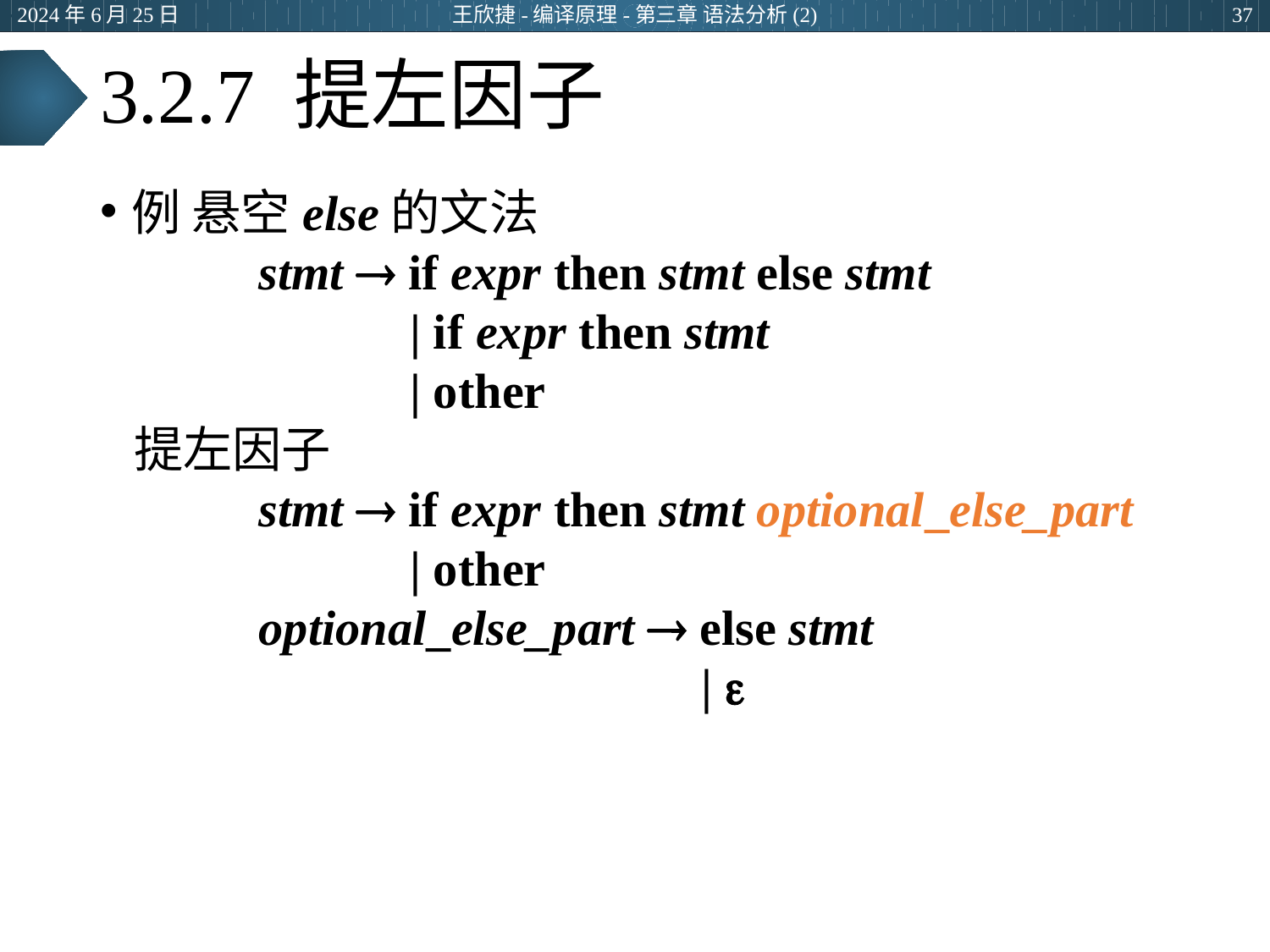

2024年6月25日
王欣捷-编译原理-第三章 语法分析(2)
37
# 3.2.7 提左因子
例 悬空else的文法
		stmt → if expr then stmt else stmt
			  | if expr then stmt
			  | other
  提左因子
		stmt → if expr then stmt optional_else_part
			  | other
		optional_else_part → else stmt
			 		     | ε